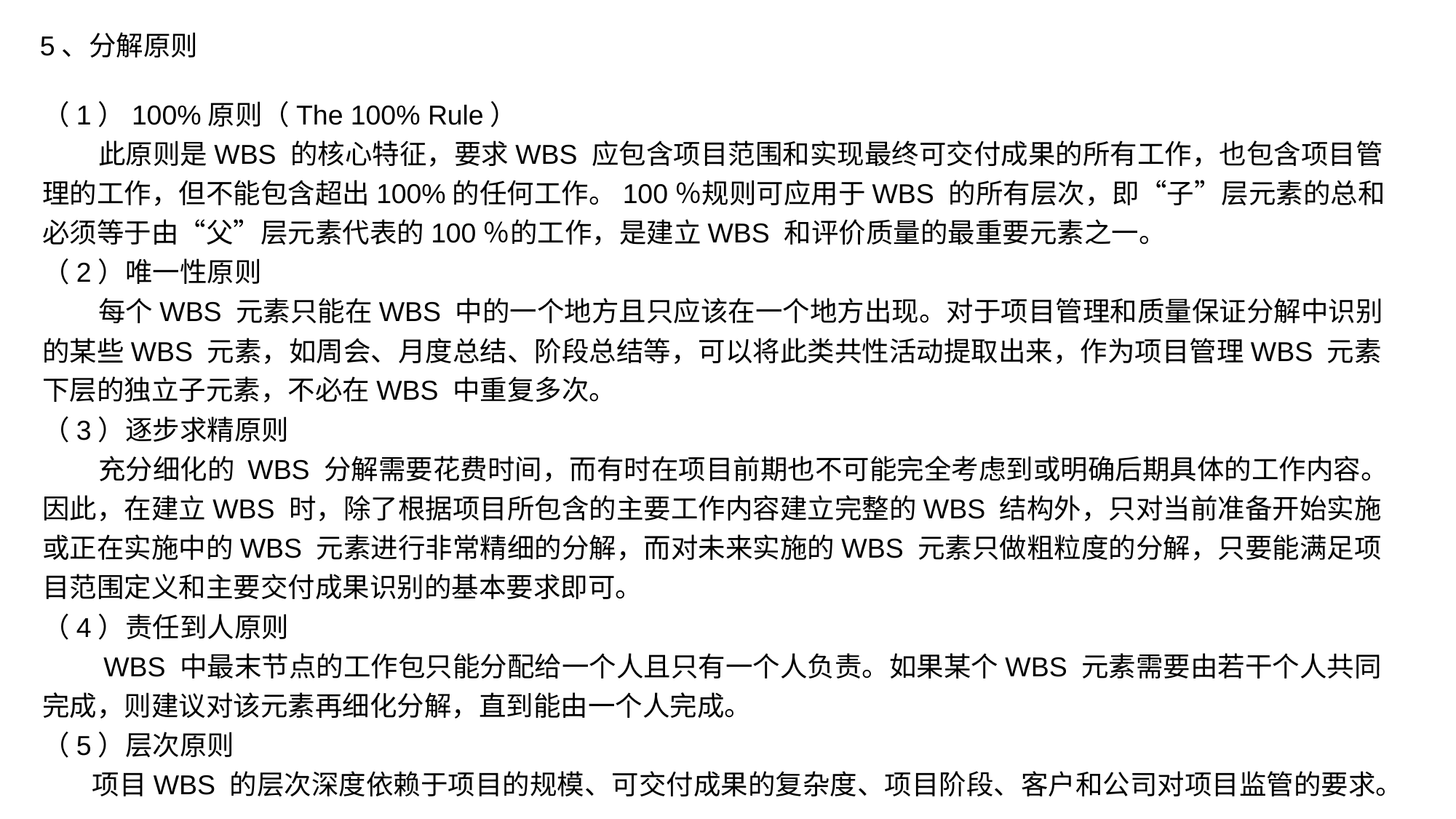

5、分解原则
（1）100%原则（The 100% Rule）
        此原则是WBS 的核心特征，要求WBS 应包含项目范围和实现最终可交付成果的所有工作，也包含项目管理的工作，但不能包含超出100%的任何工作。100％规则可应用于WBS 的所有层次，即“子”层元素的总和必须等于由“父”层元素代表的100％的工作，是建立WBS 和评价质量的最重要元素之一。
（2）唯一性原则
        每个WBS 元素只能在WBS 中的一个地方且只应该在一个地方出现。对于项目管理和质量保证分解中识别的某些WBS 元素，如周会、月度总结、阶段总结等，可以将此类共性活动提取出来，作为项目管理WBS 元素下层的独立子元素，不必在WBS 中重复多次。
（3）逐步求精原则
        充分细化的 WBS 分解需要花费时间，而有时在项目前期也不可能完全考虑到或明确后期具体的工作内容。因此，在建立WBS 时，除了根据项目所包含的主要工作内容建立完整的WBS 结构外，只对当前准备开始实施或正在实施中的WBS 元素进行非常精细的分解，而对未来实施的WBS 元素只做粗粒度的分解，只要能满足项目范围定义和主要交付成果识别的基本要求即可。
（4）责任到人原则
        WBS 中最末节点的工作包只能分配给一个人且只有一个人负责。如果某个WBS 元素需要由若干个人共同完成，则建议对该元素再细化分解，直到能由一个人完成。
（5）层次原则
       项目WBS 的层次深度依赖于项目的规模、可交付成果的复杂度、项目阶段、客户和公司对项目监管的要求。